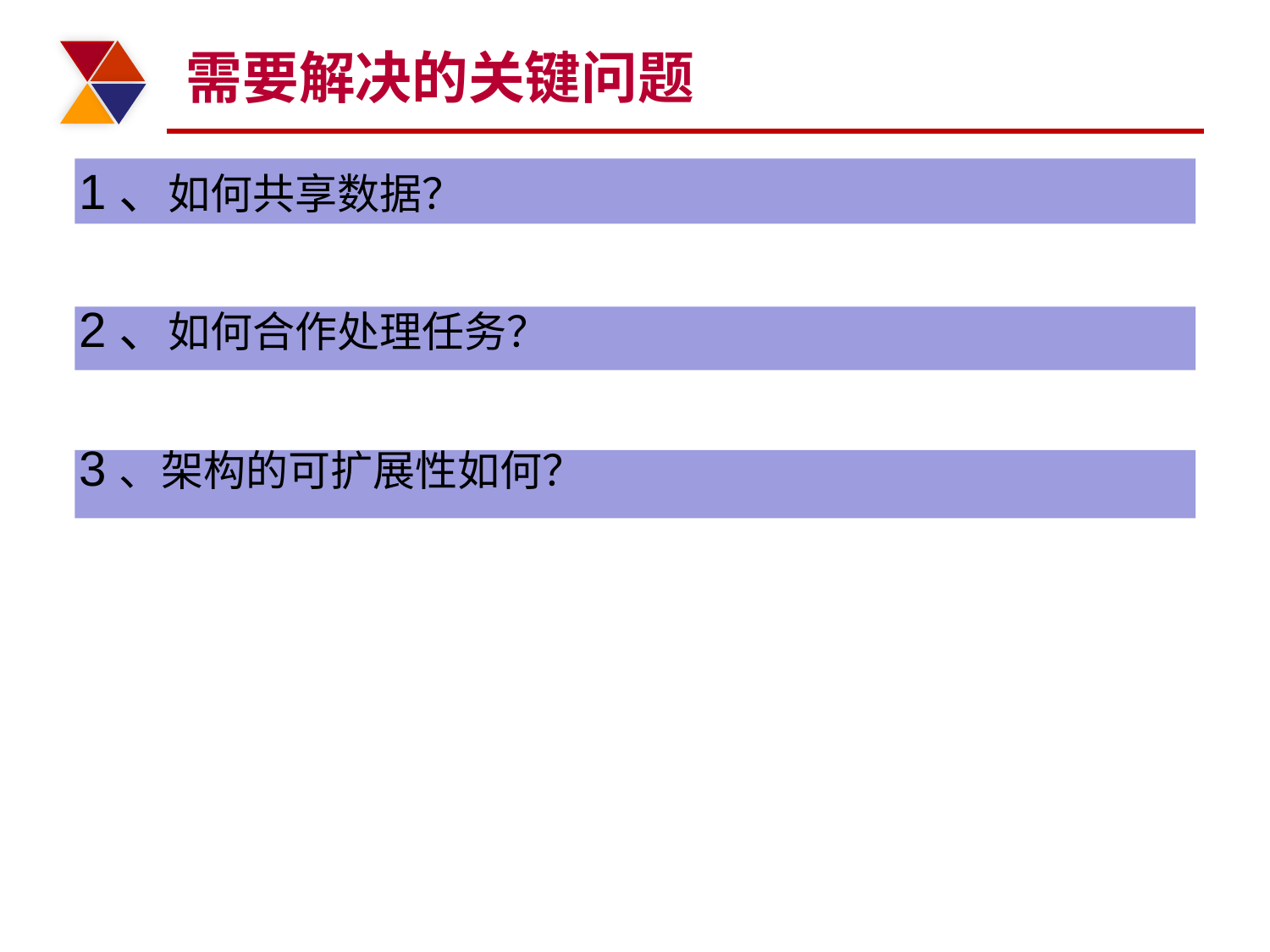

# 需要解决的关键问题
1、如何共享数据？

2、如何合作处理任务？

3、架构的可扩展性如何？